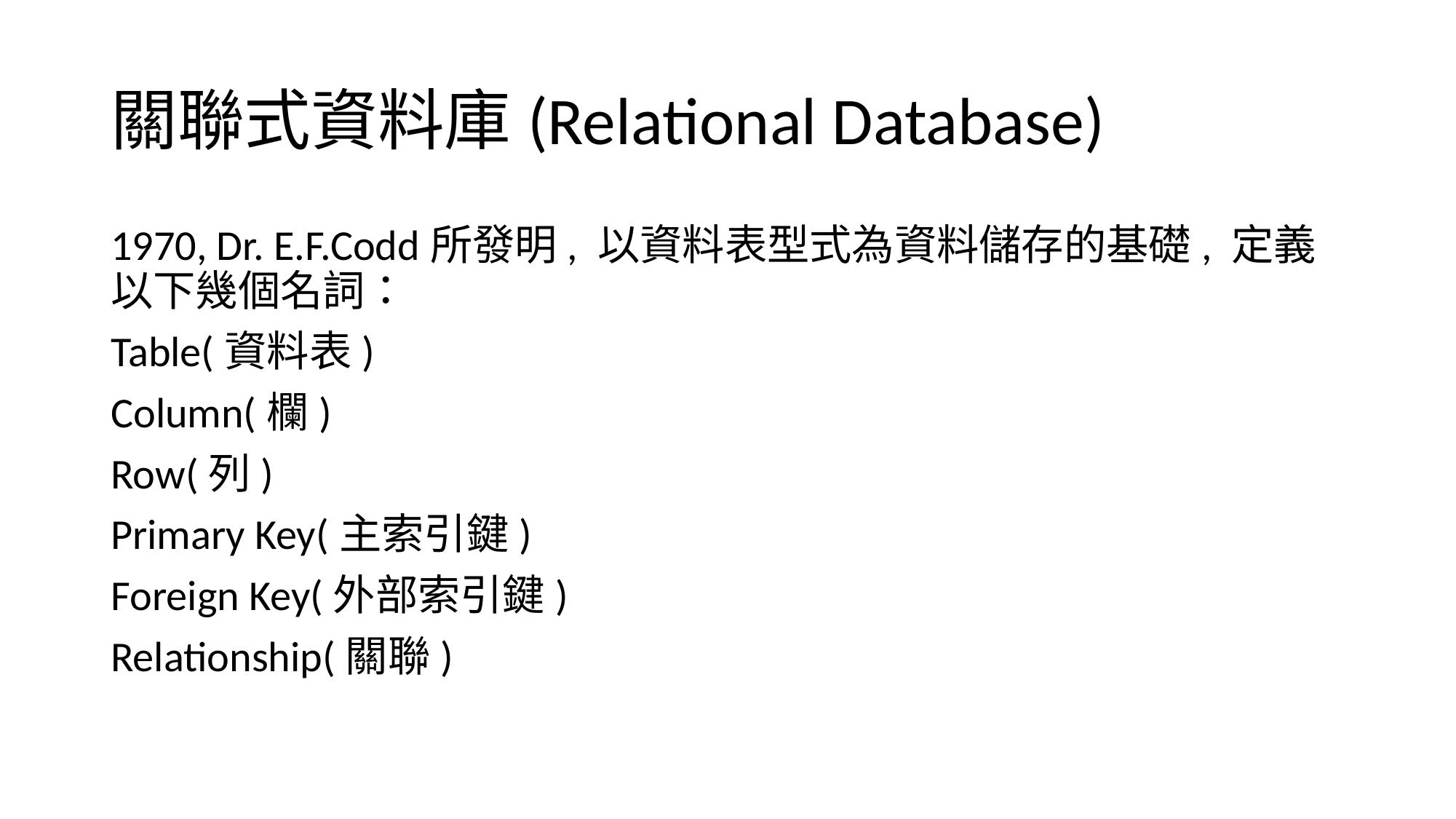

# 關聯式資料庫(Relational Database)
1970, Dr. E.F.Codd所發明, 以資料表型式為資料儲存的基礎, 定義以下幾個名詞：
Table(資料表)
Column(欄)
Row(列)
Primary Key(主索引鍵)
Foreign Key(外部索引鍵)
Relationship(關聯)